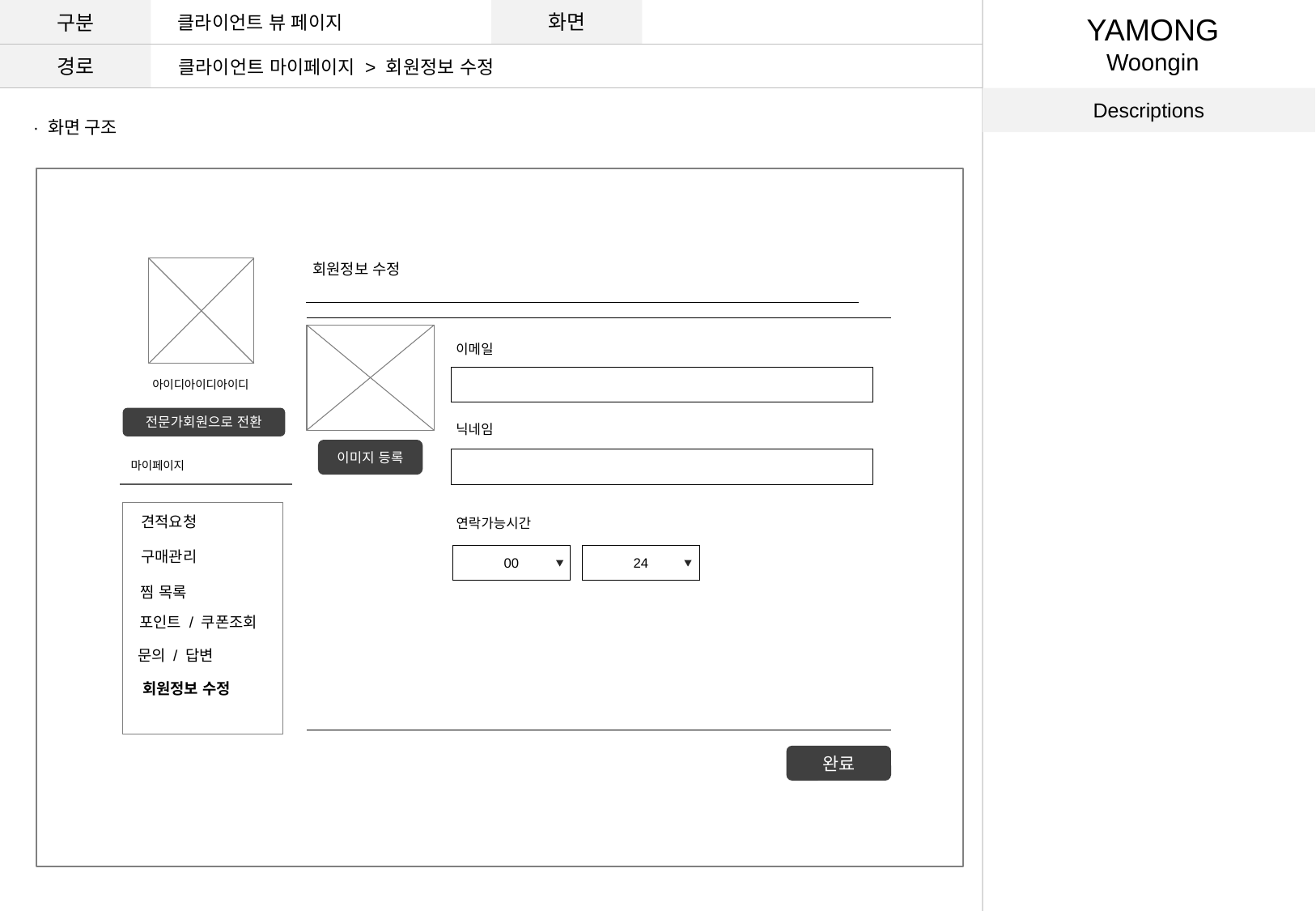

구분
화면
클라이언트 뷰 페이지
YAMONG
Woongin
경로
클라이언트 마이페이지 > 회원정보 수정
Descriptions
· 화면 구조

회원정보 수정

이메일

아이디아이디아이디

전문가회원으로 전환
닉네임
이미지 등록

마이페이지

연락가능시간
견적요청
구매관리
00
24

찜 목록
포인트 / 쿠폰조회
문의 / 답변
회원정보 수정
완료